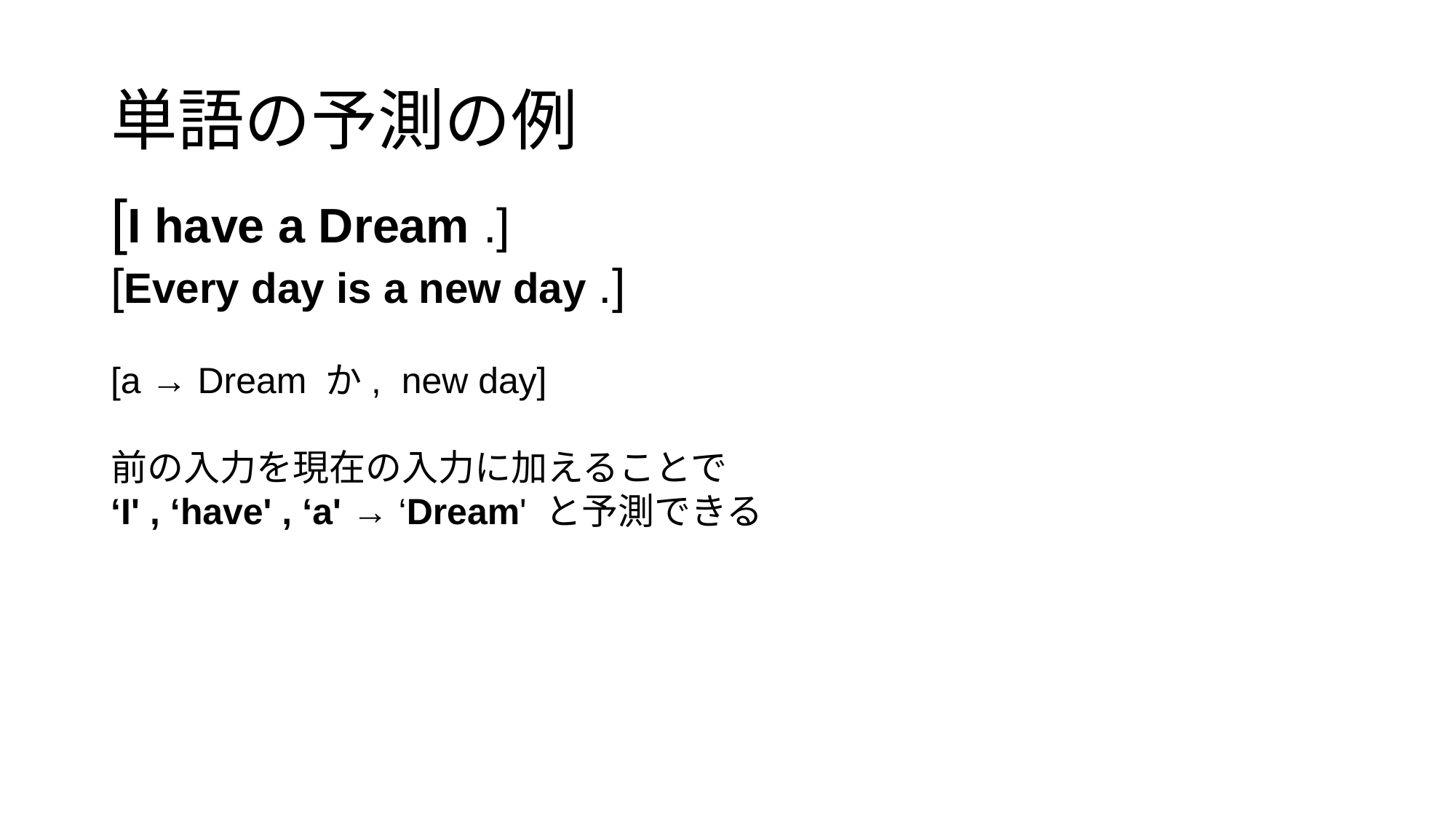

# 単語の予測の例
[I have a Dream .]
[Every day is a new day .]
[a → Dream か,  new day]

前の入力を現在の入力に加えることで
‘I' , ‘have' , ‘a' → ‘Dream' と予測できる